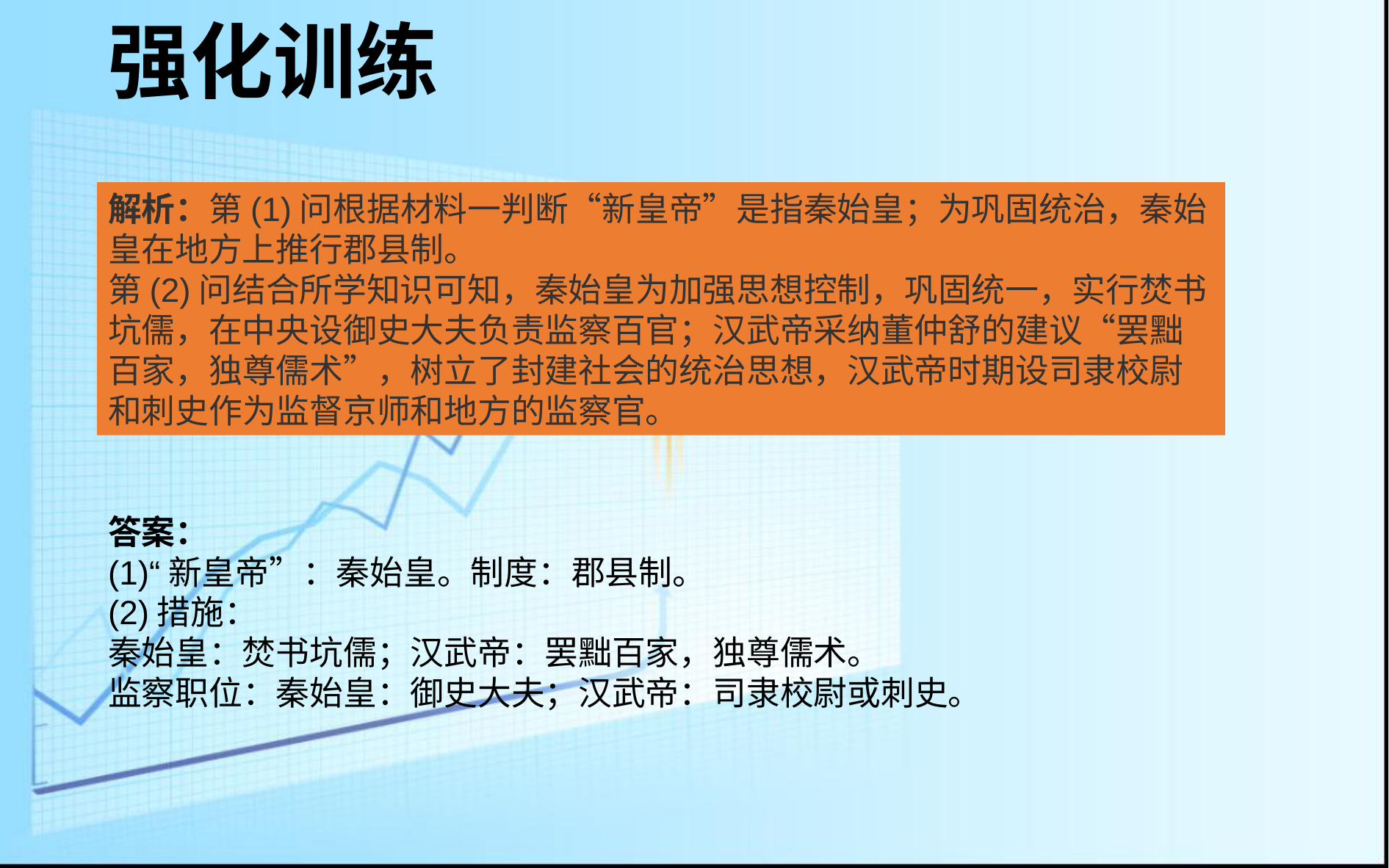

强化训练
解析：第(1)问根据材料一判断“新皇帝”是指秦始皇；为巩固统治，秦始皇在地方上推行郡县制。
第(2)问结合所学知识可知，秦始皇为加强思想控制，巩固统一，实行焚书坑儒，在中央设御史大夫负责监察百官；汉武帝采纳董仲舒的建议“罢黜百家，独尊儒术”，树立了封建社会的统治思想，汉武帝时期设司隶校尉和刺史作为监督京师和地方的监察官。
答案：
(1)“新皇帝”：秦始皇。制度：郡县制。
(2)措施：
秦始皇：焚书坑儒；汉武帝：罢黜百家，独尊儒术。
监察职位：秦始皇：御史大夫；汉武帝：司隶校尉或刺史。